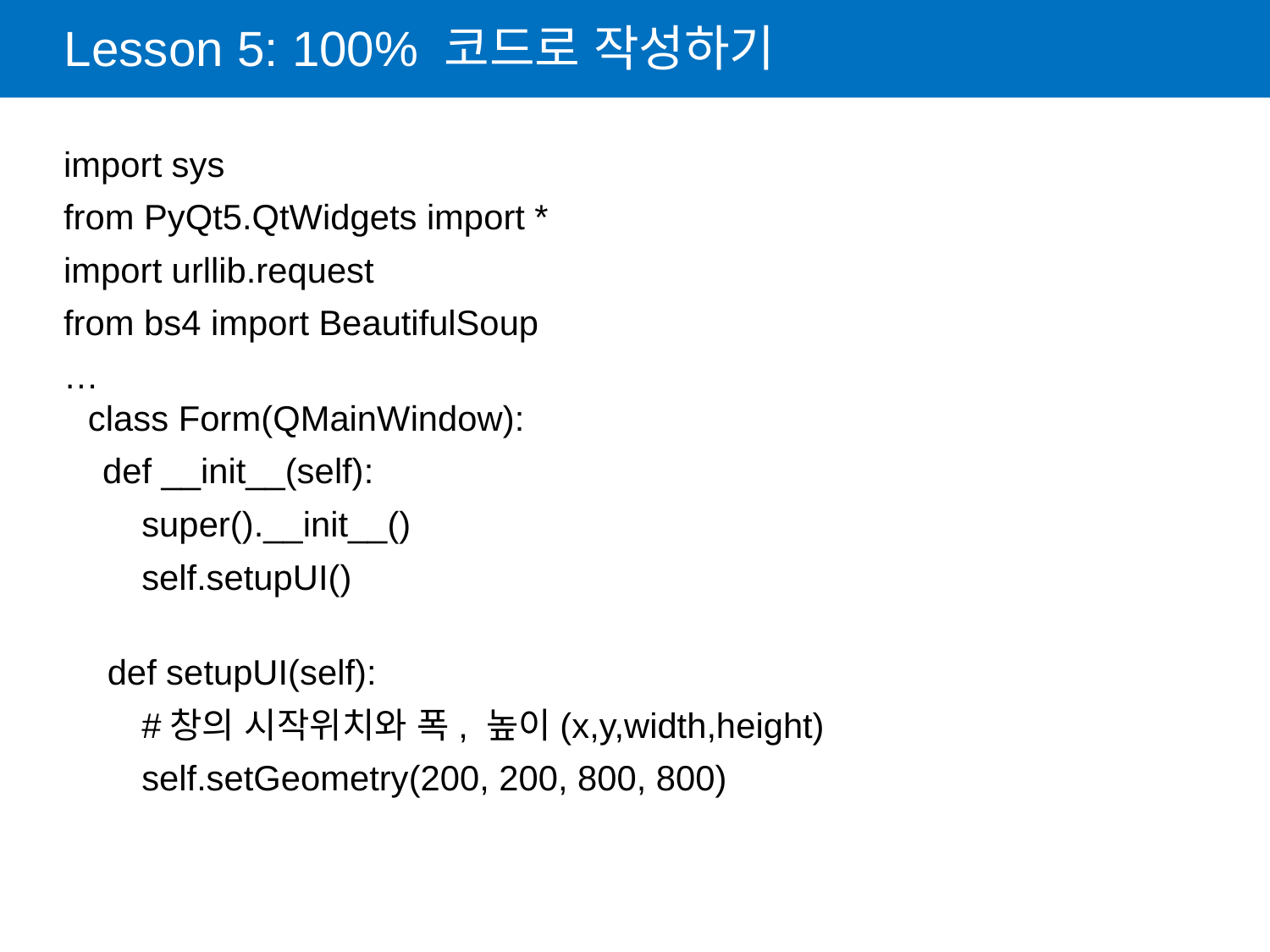

# Lesson 5: 100% 코드로 작성하기
import sys
from PyQt5.QtWidgets import *
import urllib.request
from bs4 import BeautifulSoup
…
class Form(QMainWindow):
    def __init__(self):
        super().__init__()
        self.setupUI()
  def setupUI(self):
        #창의 시작위치와 폭, 높이(x,y,width,height)
        self.setGeometry(200, 200, 800, 800)